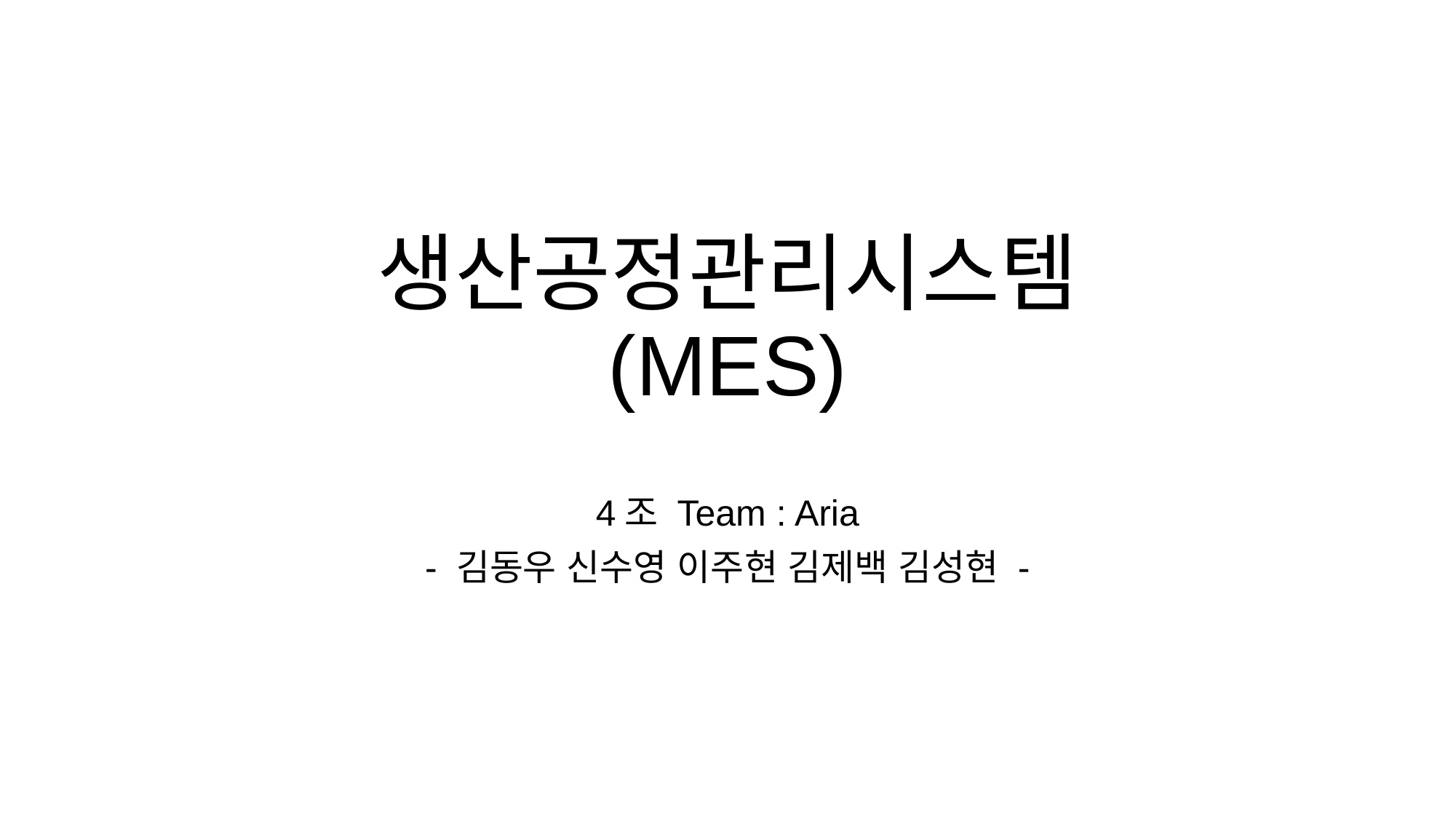

# 생산공정관리시스템 (MES)

4조 Team : Aria
- 김동우 신수영 이주현 김제백 김성현 -